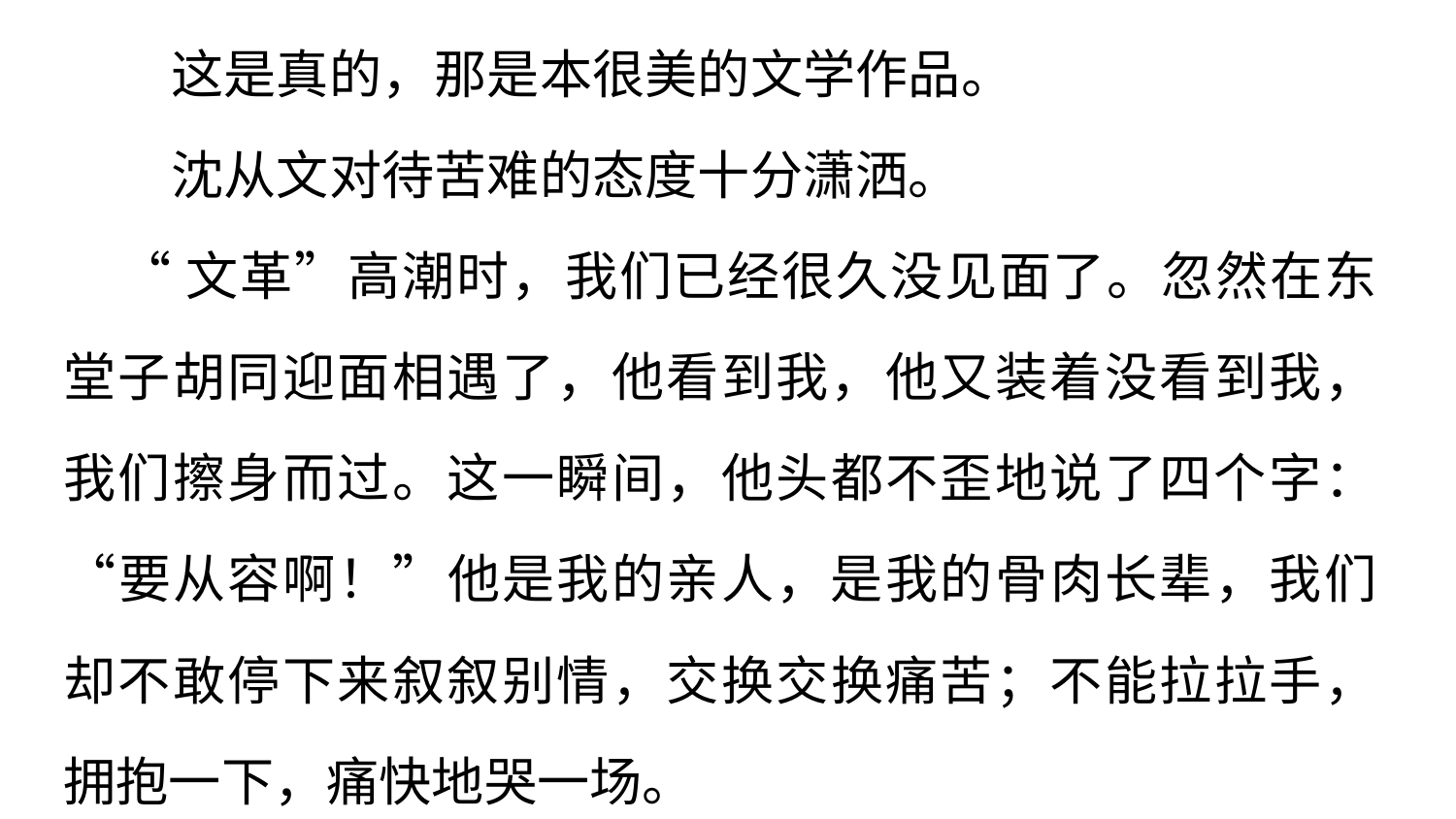

这是真的，那是本很美的文学作品。
        沈从文对待苦难的态度十分潇洒。
    “文革”高潮时，我们已经很久没见面了。忽然在东堂子胡同迎面相遇了，他看到我，他又装着没看到我，我们擦身而过。这一瞬间，他头都不歪地说了四个字：“要从容啊！”他是我的亲人，是我的骨肉长辈，我们却不敢停下来叙叙别情，交换交换痛苦；不能拉拉手，拥抱一下，痛快地哭一场。